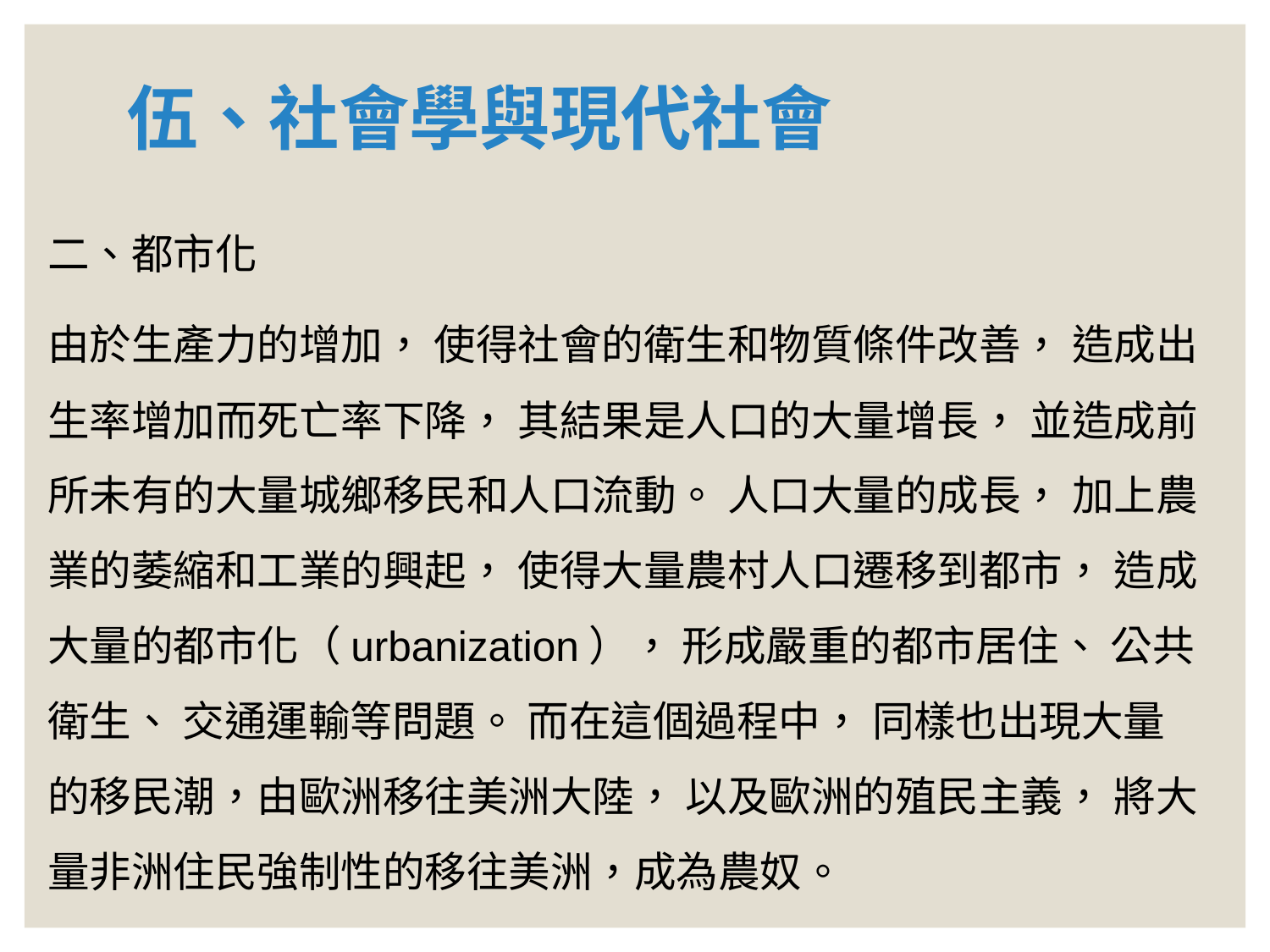

# 伍、社會學與現代社會
二、都市化
由於生產力的增加， 使得社會的衛生和物質條件改善， 造成出生率增加而死亡率下降， 其結果是人口的大量增長， 並造成前所未有的大量城鄉移民和人口流動。 人口大量的成長， 加上農業的萎縮和工業的興起， 使得大量農村人口遷移到都市， 造成大量的都市化（urbanization）， 形成嚴重的都市居住、 公共衛生、 交通運輸等問題。 而在這個過程中， 同樣也出現大量的移民潮，由歐洲移往美洲大陸， 以及歐洲的殖民主義， 將大量非洲住民強制性的移往美洲，成為農奴。